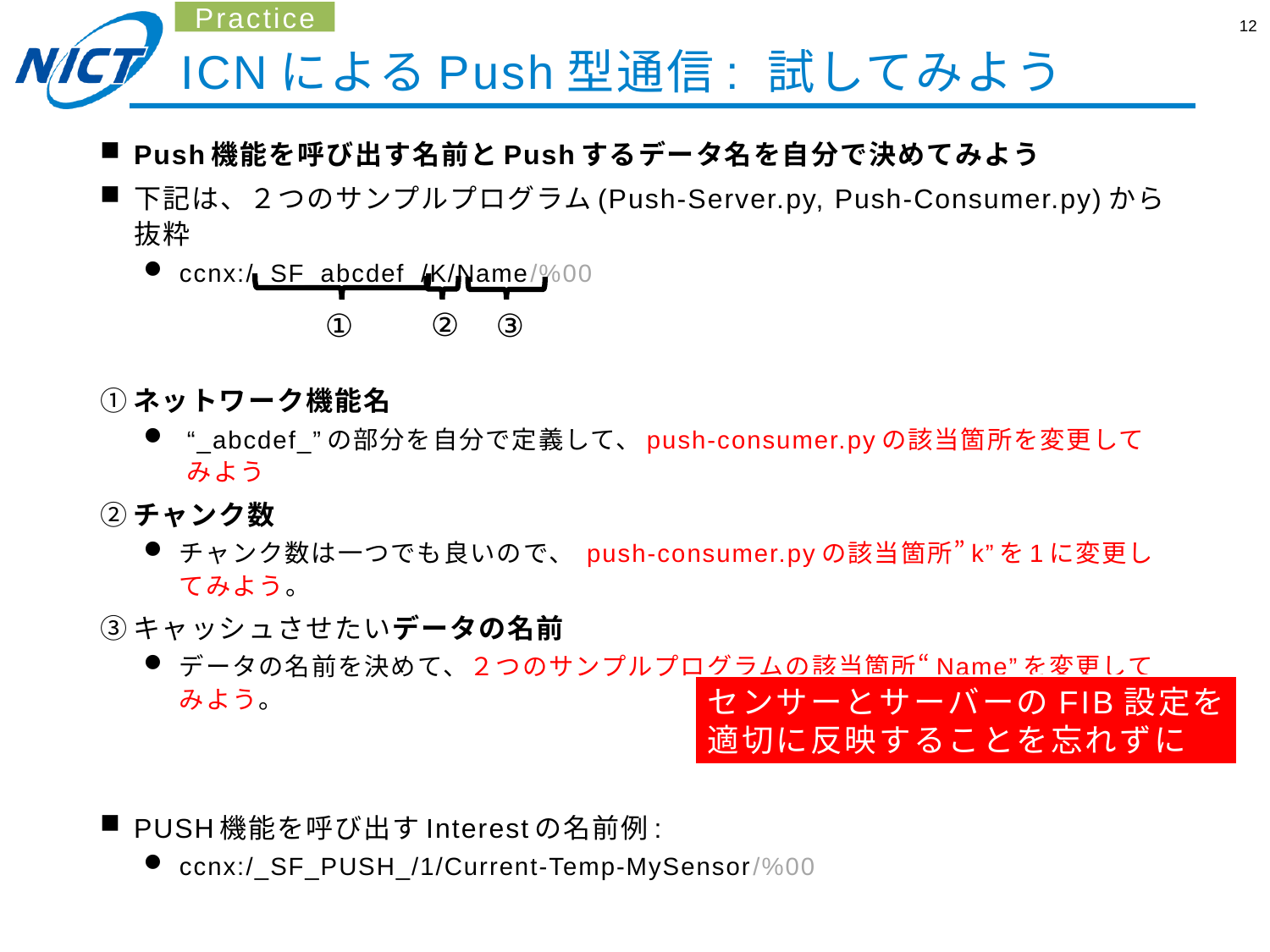

12
Practice
# ICNによるPush型通信: 試してみよう
Push機能を呼び出す名前とPushするデータ名を自分で決めてみよう
下記は、２つのサンプルプログラム(Push-Server.py, Push-Consumer.py)から抜粋
ccnx:/_SF_abcdef_/K/Name/%00

①ネットワーク機能名
“_abcdef_”の部分を自分で定義して、push-consumer.pyの該当箇所を変更してみよう
②チャンク数
チャンク数は一つでも良いので、 push-consumer.pyの該当箇所”k”を1に変更してみよう。
③キャッシュさせたいデータの名前
データの名前を決めて、２つのサンプルプログラムの該当箇所“Name”を変更してみよう。

PUSH機能を呼び出すInterestの名前例:
ccnx:/_SF_PUSH_/1/Current-Temp-MySensor/%00

②
①
③
センサーとサーバーのFIB設定を
適切に反映することを忘れずに